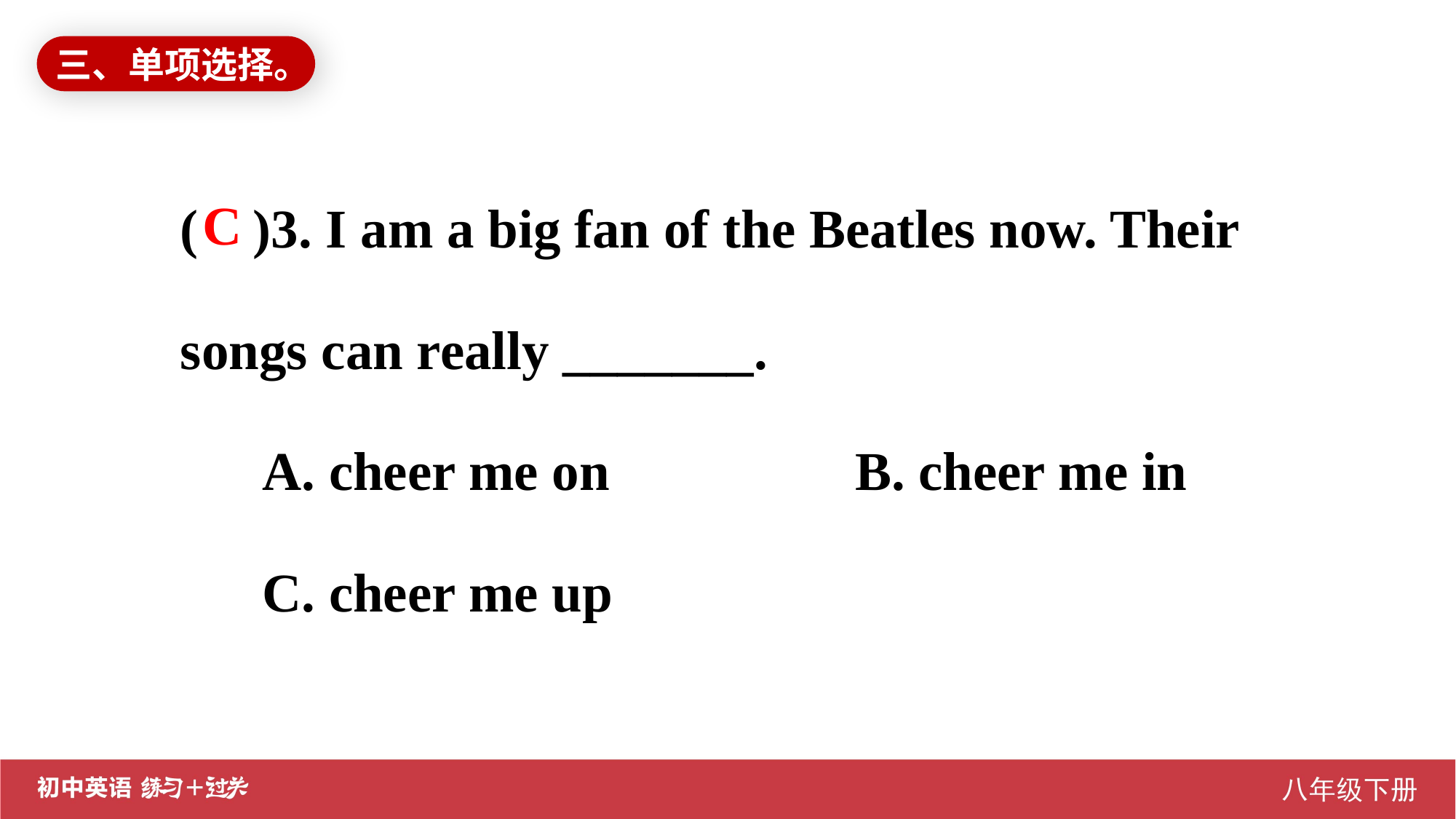

三、单项选择。
(    )3. I am a big fan of the Beatles now. Their songs can really _______.
      A. cheer me on                  B. cheer me in
      C. cheer me up
C